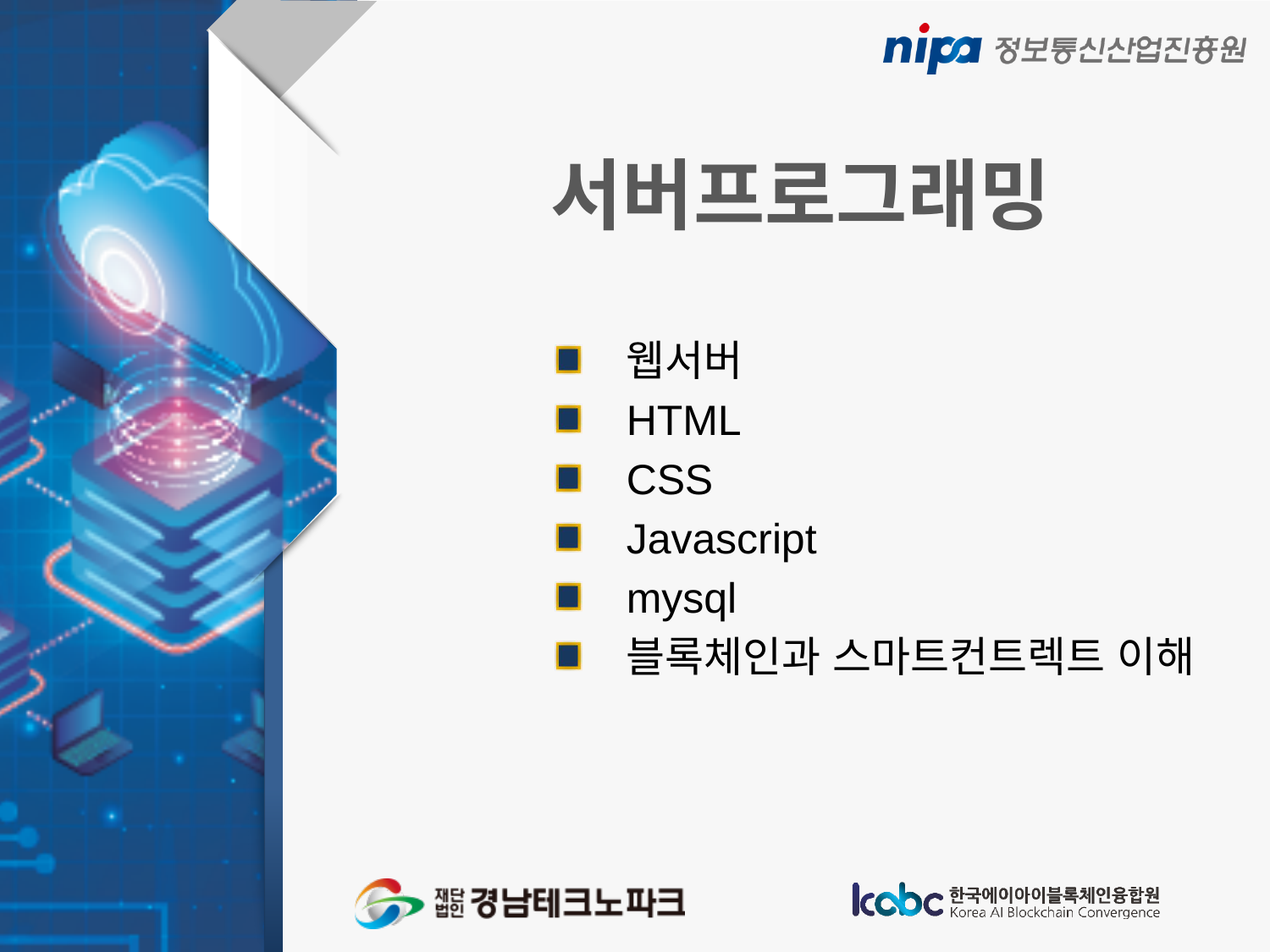

서버프로그래밍
웹서버
HTML
CSS
Javascript
mysql
블록체인과 스마트컨트렉트 이해